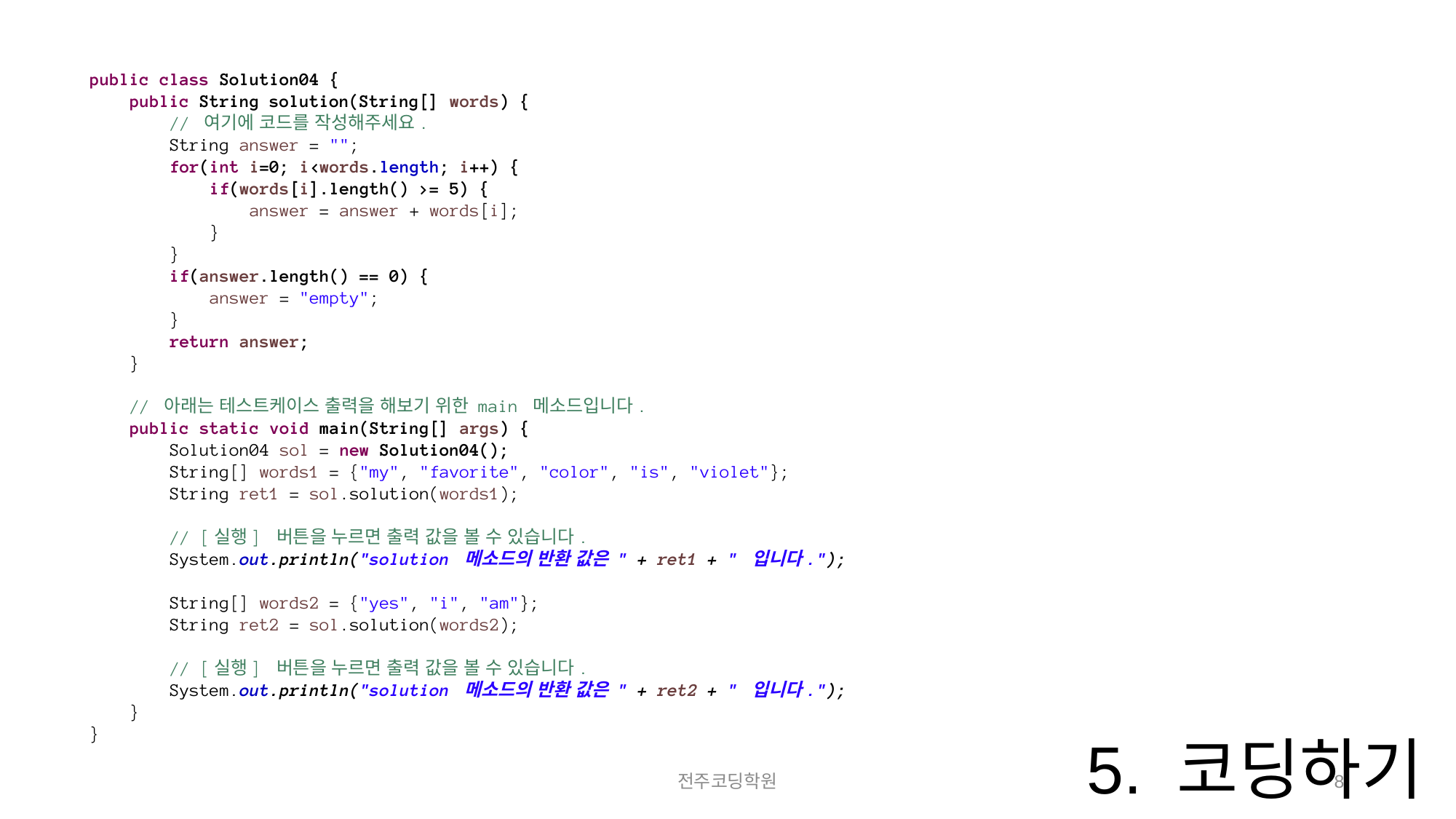

public class Solution04 {
    public String solution(String[] words) {
        // 여기에 코드를 작성해주세요.
        String answer = "";
        for(int i=0; i<words.length; i++) {
            if(words[i].length() >= 5) {
                answer = answer + words[i];
            }
        }
        if(answer.length() == 0) {
            answer = "empty";
        }
        return answer;
    }

    // 아래는 테스트케이스 출력을 해보기 위한 main 메소드입니다.
    public static void main(String[] args) {
        Solution04 sol = new Solution04();
        String[] words1 = {"my", "favorite", "color", "is", "violet"};
        String ret1 = sol.solution(words1);

        // [실행] 버튼을 누르면 출력 값을 볼 수 있습니다.
        System.out.println("solution 메소드의 반환 값은 " + ret1 + " 입니다.");

        String[] words2 = {"yes", "i", "am"};
        String ret2 = sol.solution(words2);

        // [실행] 버튼을 누르면 출력 값을 볼 수 있습니다.
        System.out.println("solution 메소드의 반환 값은 " + ret2 + " 입니다.");
    }
}
# 5. 코딩하기
전주코딩학원
8